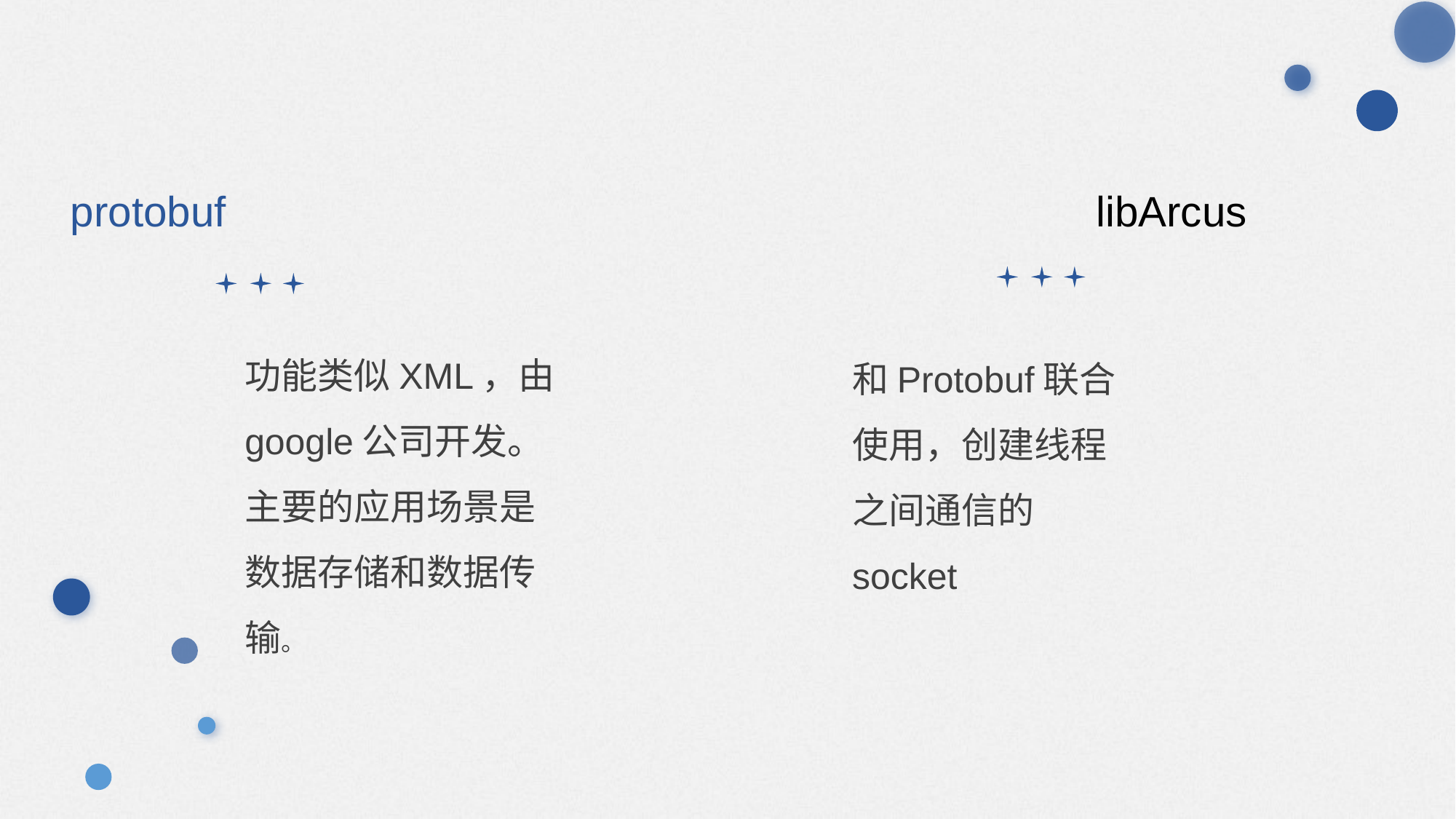

protobuf
libArcus

功能类似XML，由google公司开发。主要的应用场景是数据存储和数据传输。
和Protobuf联合使用，创建线程之间通信的socket